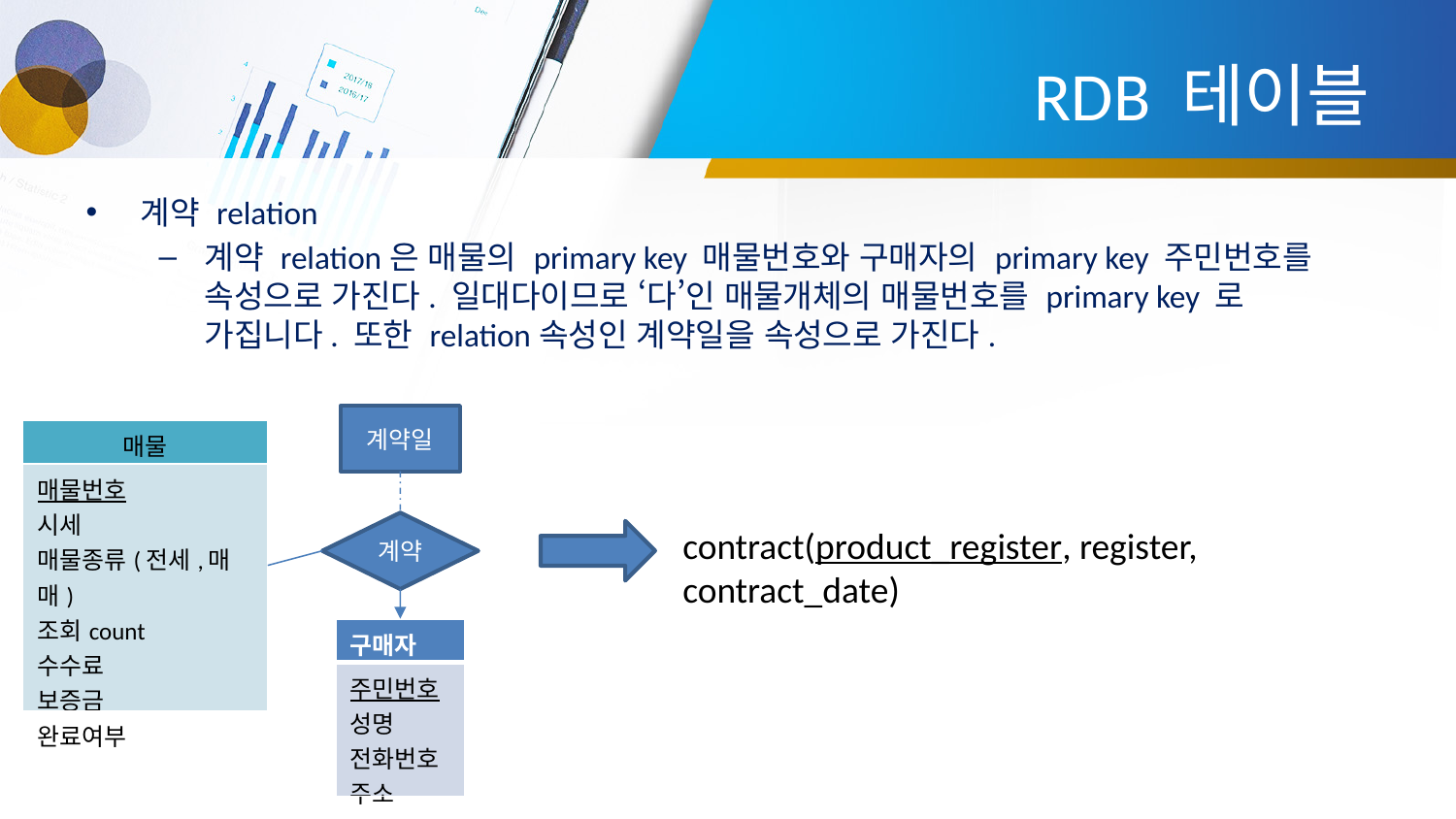

# RDB 테이블
계약 relation
계약 relation은 매물의 primary key 매물번호와 구매자의 primary key 주민번호를 속성으로 가진다. 일대다이므로 ‘다’인 매물개체의 매물번호를 primary key 로 가집니다. 또한 relation속성인 계약일을 속성으로 가진다.

계약일
| 매물 |
| --- |
| 매물번호 시세 매물종류(전세,매매) 조회count 수수료 보증금 완료여부 |
계약
contract(product_register, register, contract_date)

| 구매자 |
| --- |
| 주민번호 성명 전화번호 주소 |